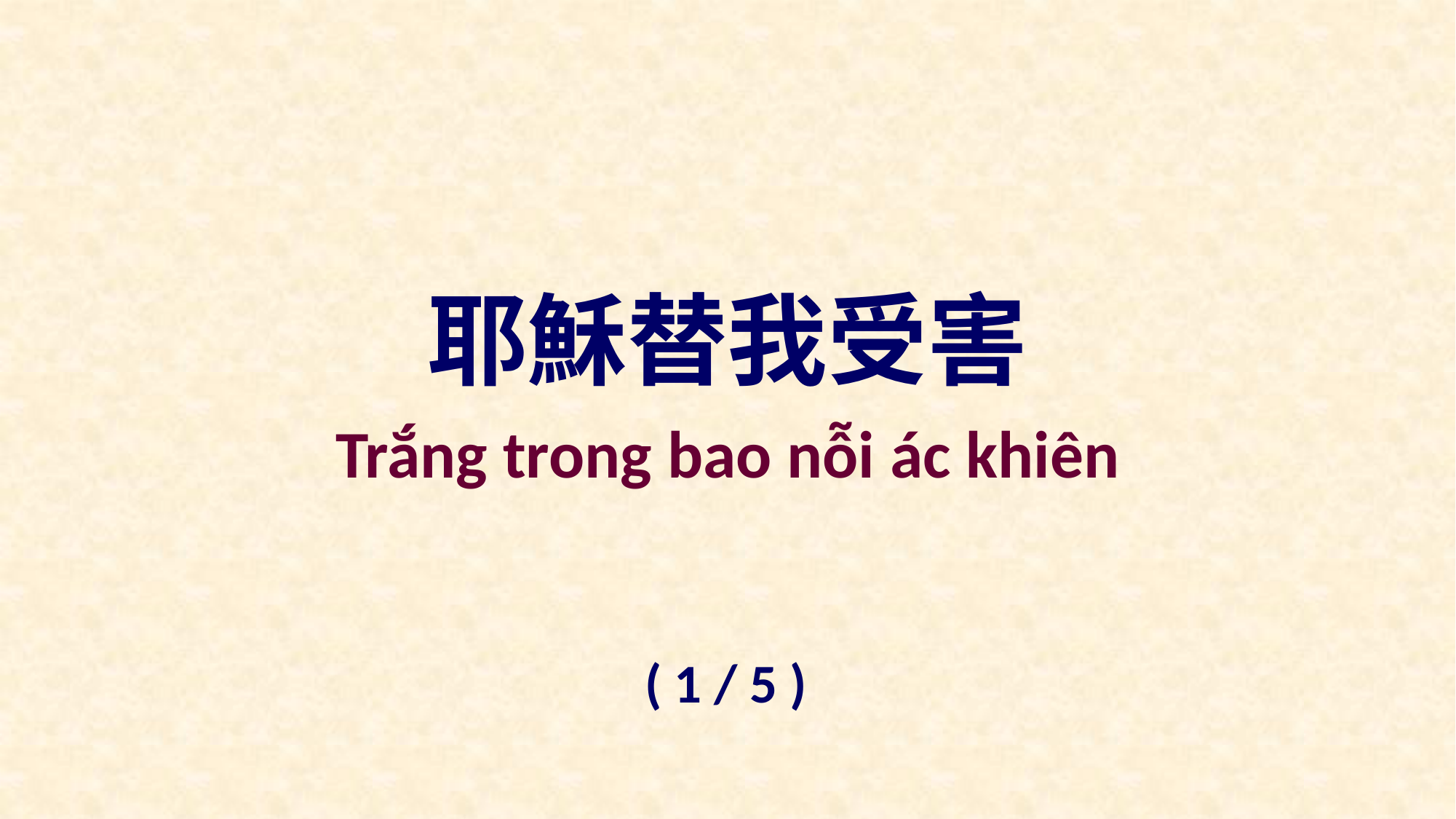

耶穌替我受害
Trắng trong bao nỗi ác khiên
( 1 / 5 )